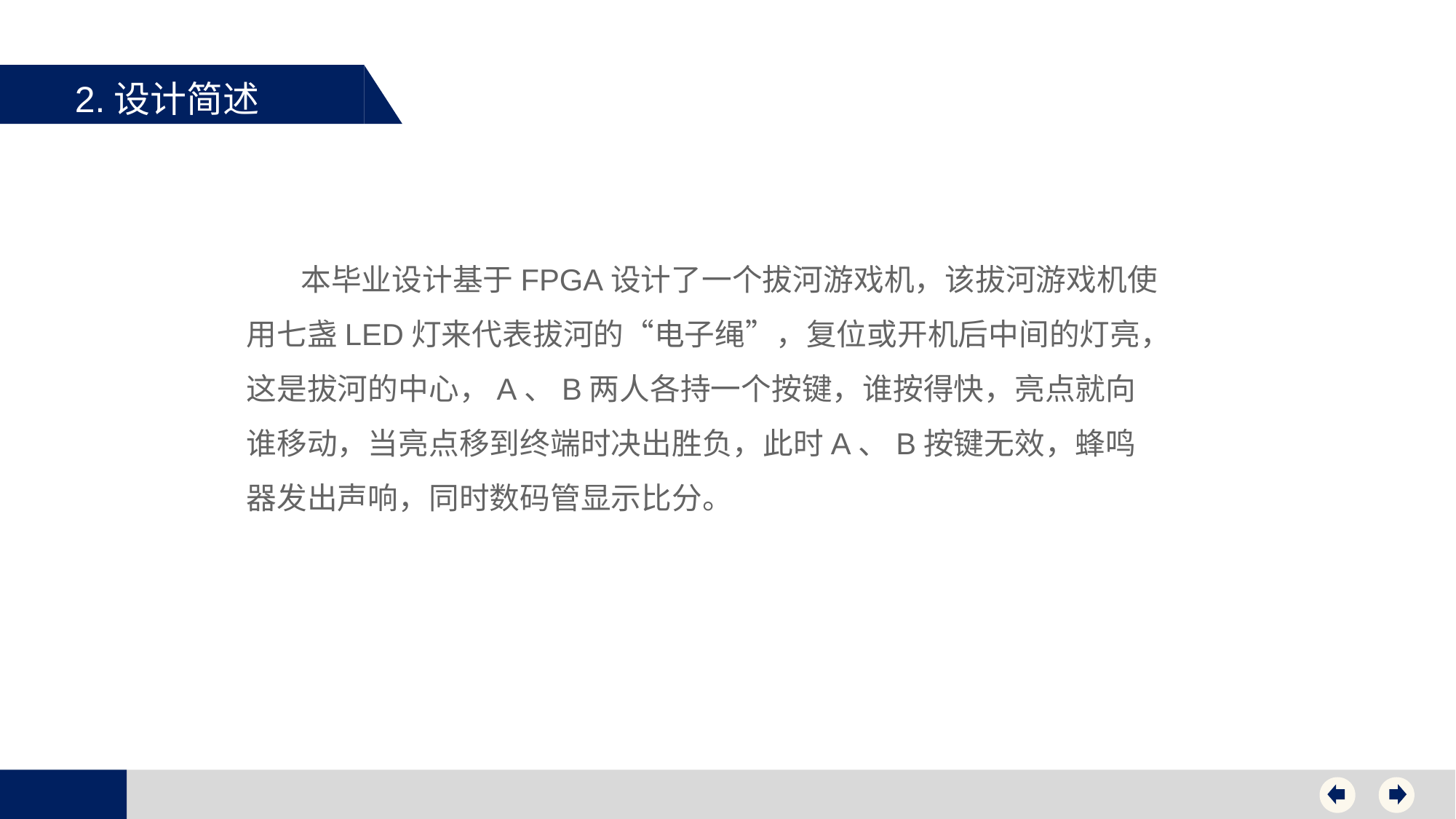

2.设计简述
       本毕业设计基于FPGA设计了一个拔河游戏机，该拔河游戏机使用七盏LED灯来代表拔河的“电子绳”，复位或开机后中间的灯亮，这是拔河的中心，A、B两人各持一个按键，谁按得快，亮点就向谁移动，当亮点移到终端时决出胜负，此时A、B按键无效，蜂鸣器发出声响，同时数码管显示比分。